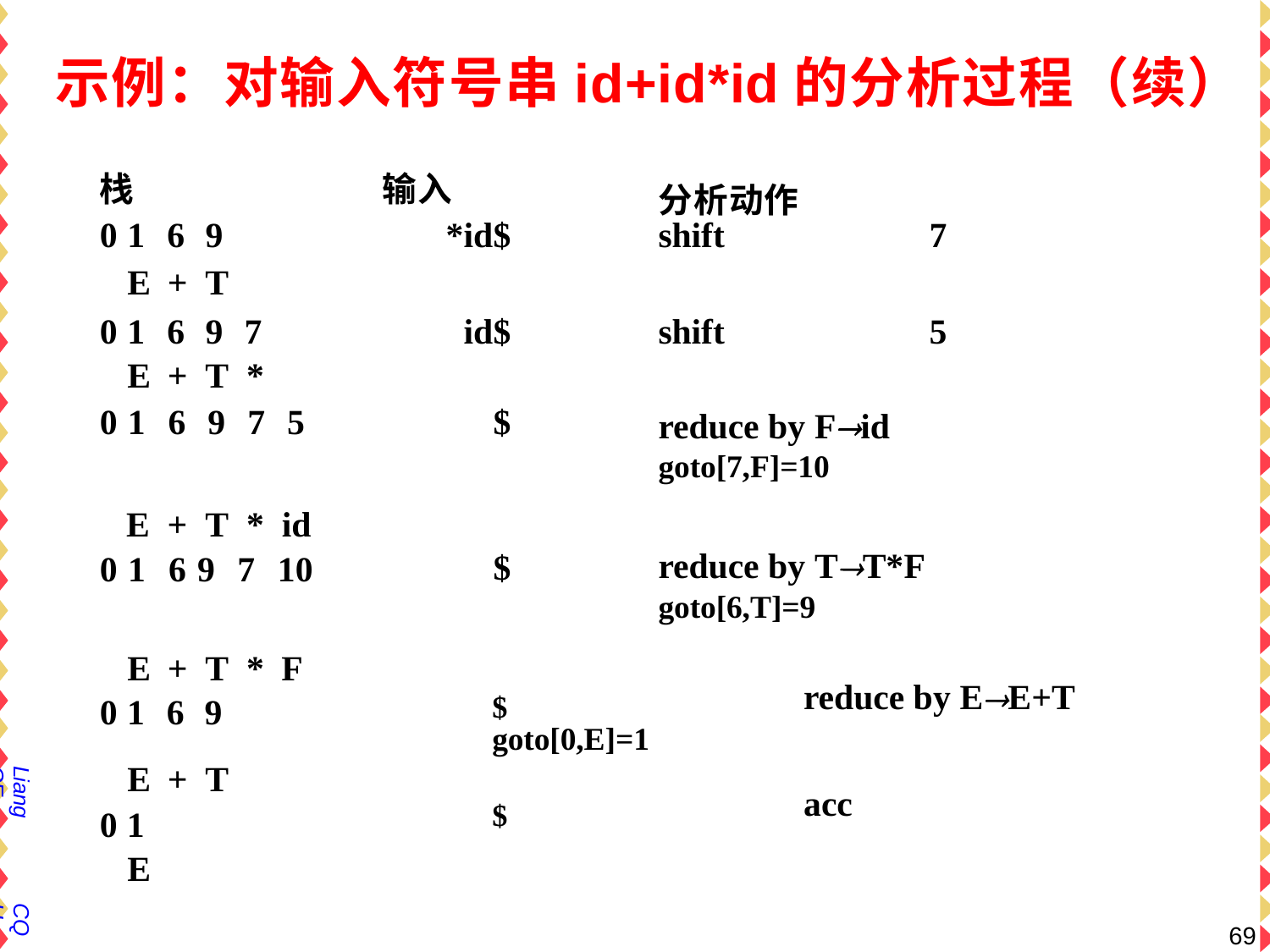

# 示例：对输入符号串id+id*id的分析过程（续）
| 栈 |  |  |  |  | 输入 | 分析动作 |
| --- | --- | --- | --- | --- | --- | --- |
| 0 1 | 6 | 9 |  |  | \*id$ | shift 7 |
| E | + | T |  |  |  |  |
| 0 1 | 6 | 9 | 7 |  | id$ | shift 5 |
| E | + | T | \* |  |  |  |
| 0 1 | 6 | 9 | 7 | 5 | $ | reduce by F→id goto[7,F]=10 |
| E 0 1 | + 6 | T 9 | \* 7 | id 10 | $ | reduce by T→T\*F goto[6,T]=9 |
| E | + | T | \* F |  |  |  |
| 0 1 | 6 | 9 |  |  | $ reduce by E→E+T goto[0,E]=1 |  |
| E | + | T |  |  |  |  |
| 0 1 |  |  |  |  | $ acc |  |
| E |  |  |  |  |  |  |
Liang GE
CQU
69